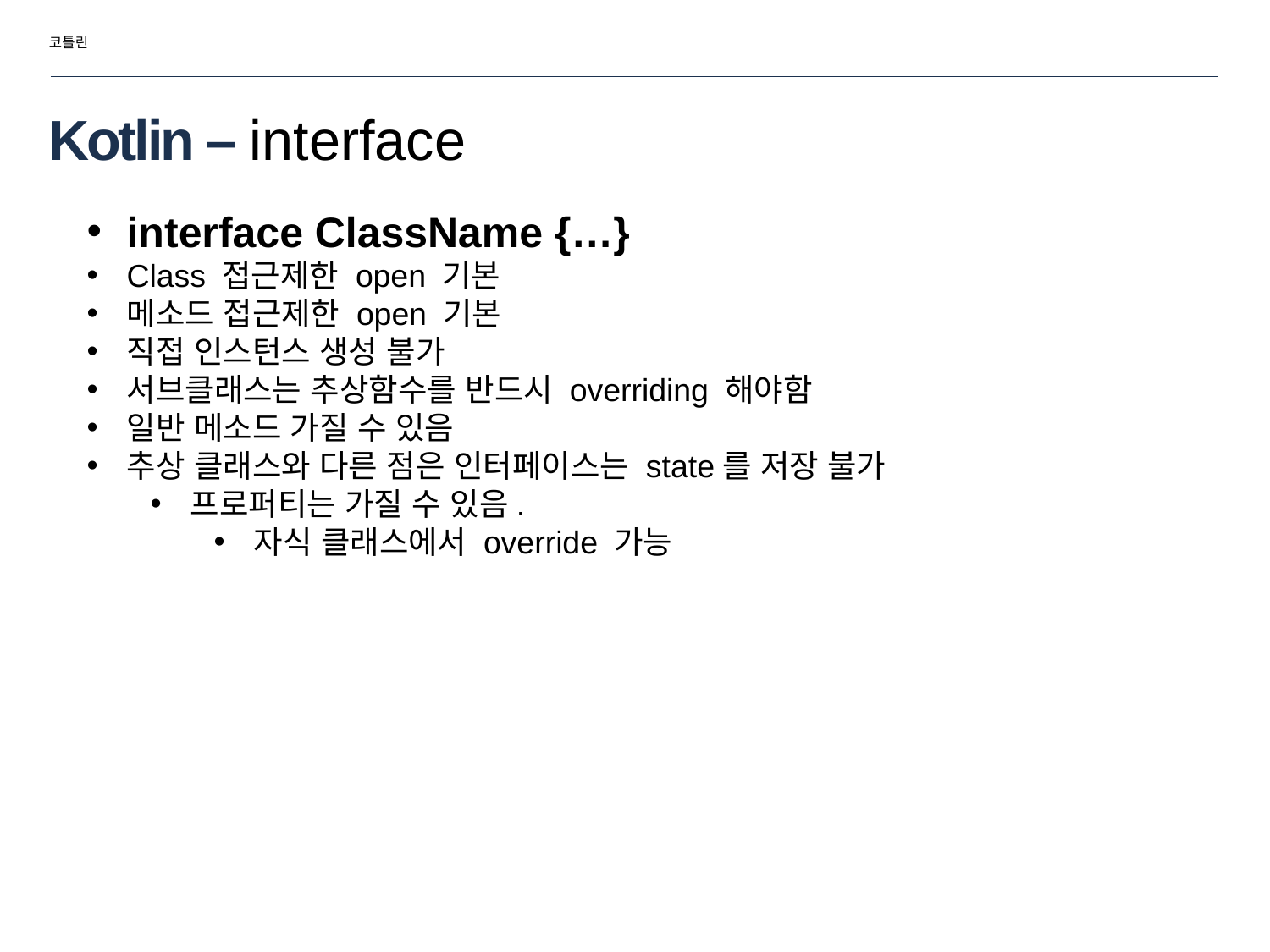

코틀린
# Kotlin – interface

interface ClassName {…}
Class 접근제한 open 기본
메소드 접근제한 open 기본
직접 인스턴스 생성 불가
서브클래스는 추상함수를 반드시 overriding 해야함
일반 메소드 가질 수 있음
추상 클래스와 다른 점은 인터페이스는 state를 저장 불가
프로퍼티는 가질 수 있음.
자식 클래스에서 override 가능